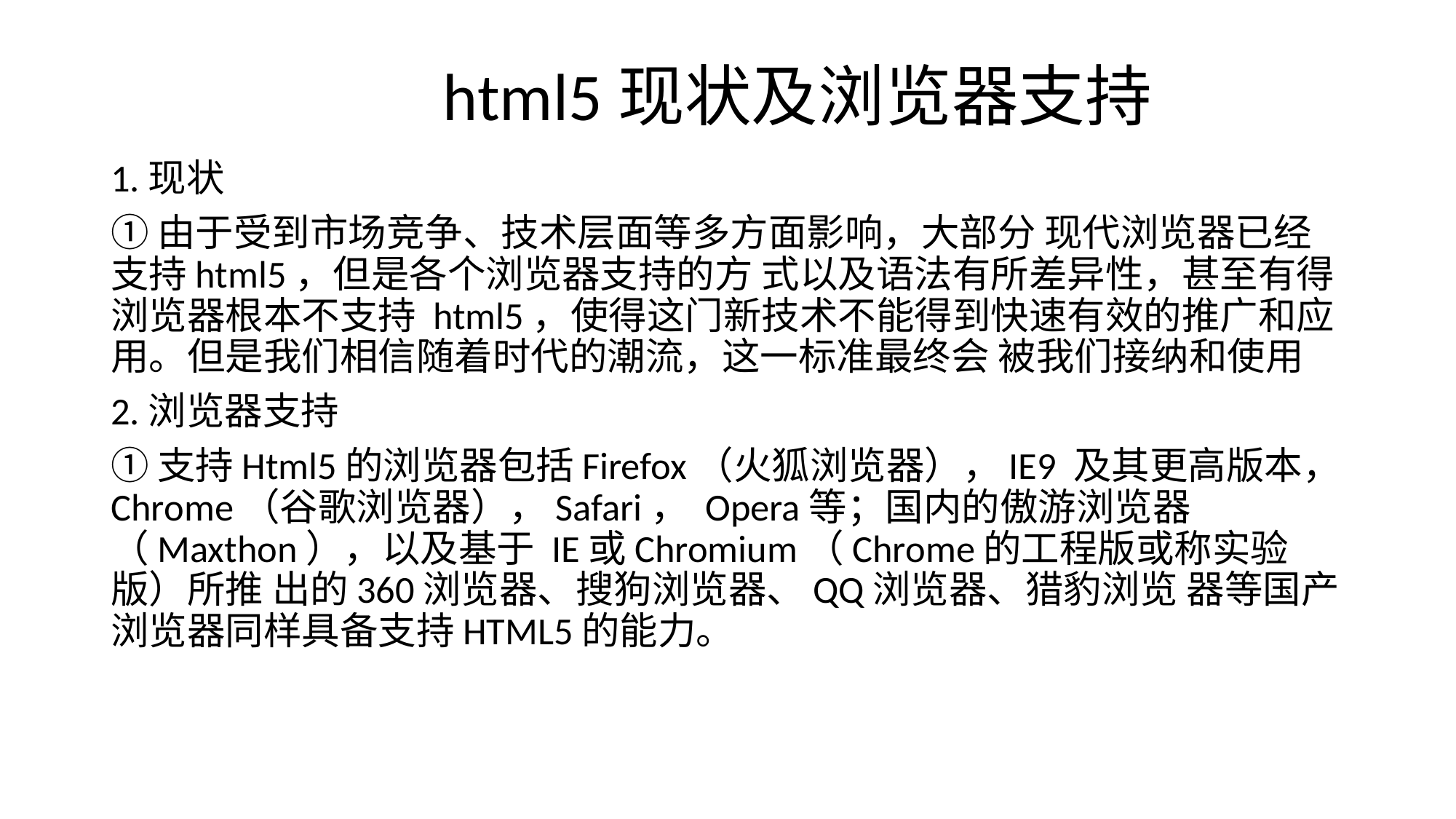

# html5现状及浏览器支持
1.现状
①由于受到市场竞争、技术层面等多方面影响，大部分 现代浏览器已经支持html5，但是各个浏览器支持的方 式以及语法有所差异性，甚至有得浏览器根本不支持 html5，使得这门新技术不能得到快速有效的推广和应 用。但是我们相信随着时代的潮流，这一标准最终会 被我们接纳和使用
2.浏览器支持
①支持Html5的浏览器包括Firefox（火狐浏览器），IE9 及其更高版本，Chrome（谷歌浏览器），Safari， Opera等；国内的傲游浏览器（Maxthon），以及基于 IE或Chromium（Chrome的工程版或称实验版）所推 出的360浏览器、搜狗浏览器、QQ浏览器、猎豹浏览 器等国产浏览器同样具备支持HTML5的能力。